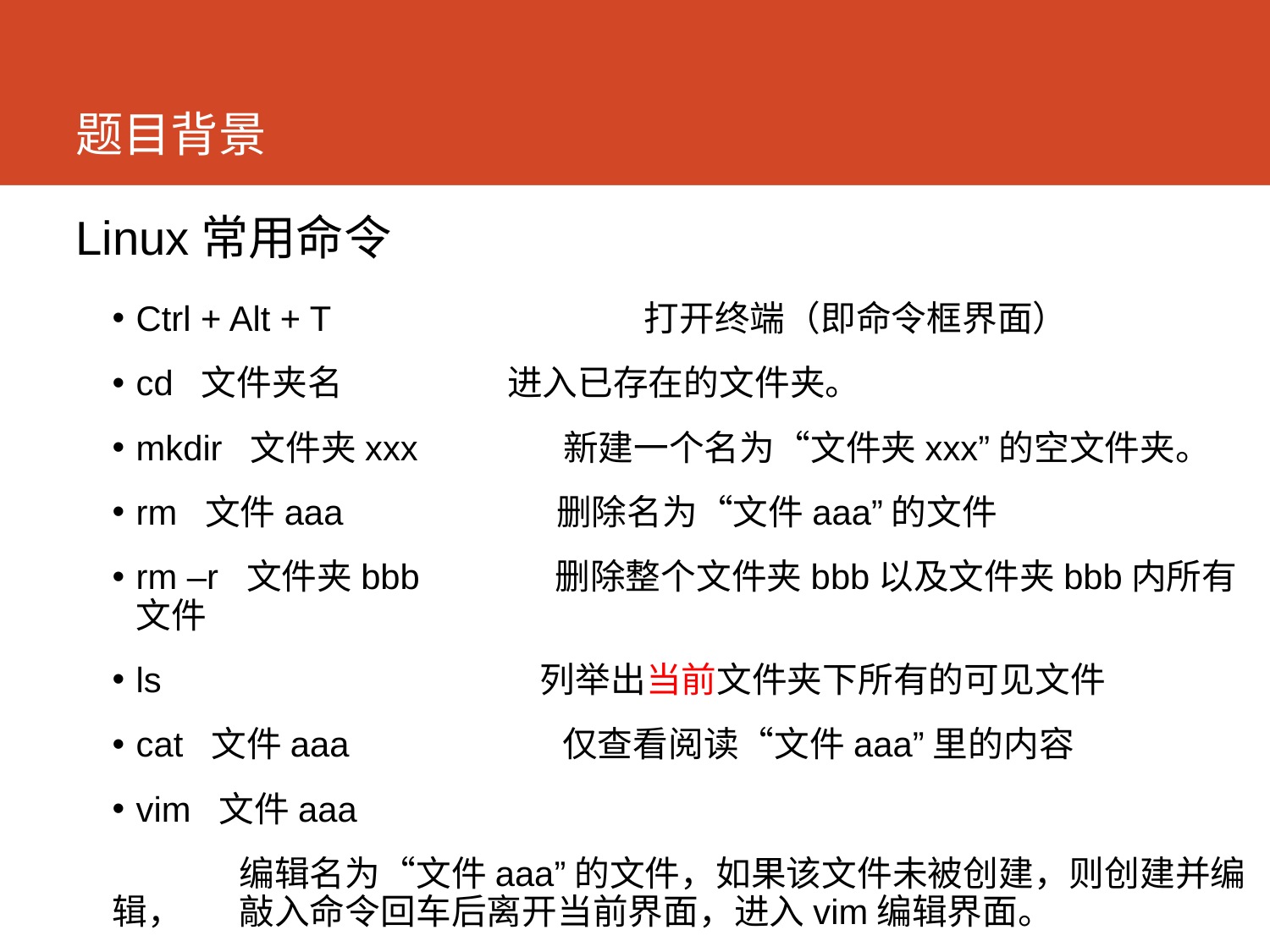

# 题目背景
Linux常用命令
Ctrl + Alt + T 			打开终端（即命令框界面）
cd  文件夹名                     进入已存在的文件夹。
mkdir  文件夹xxx              新建一个名为“文件夹xxx”的空文件夹。
rm  文件aaa                     删除名为“文件aaa”的文件
rm –r  文件夹bbb             删除整个文件夹bbb以及文件夹bbb内所有文件
ls                                      列举出当前文件夹下所有的可见文件
cat  文件aaa                     仅查看阅读“文件aaa”里的内容
vim  文件aaa
	编辑名为“文件aaa”的文件，如果该文件未被创建，则创建并编辑，	敲入命令回车后离开当前界面，进入vim编辑界面。